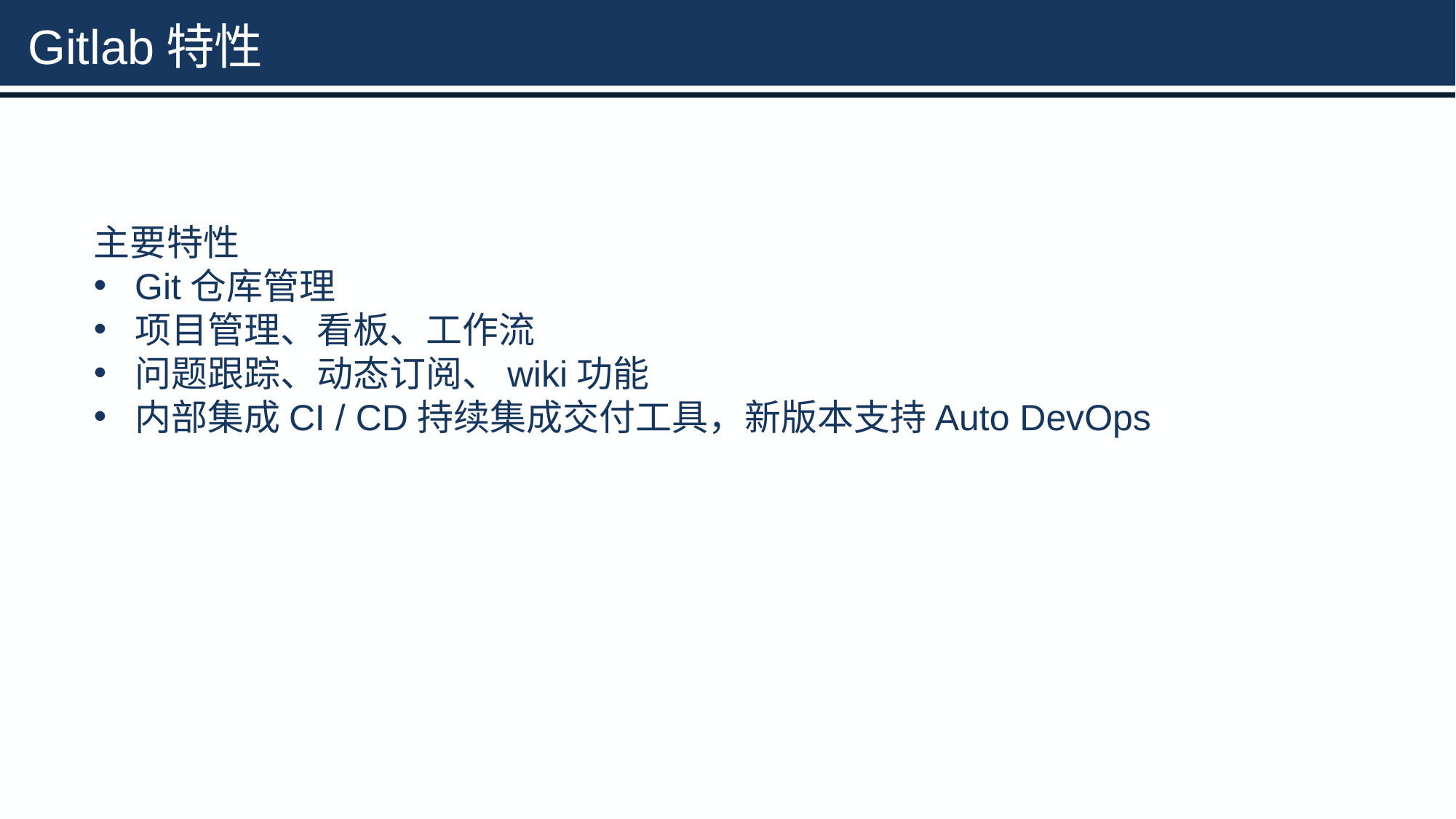

# Gitlab特性
主要特性
Git仓库管理
项目管理、看板、工作流
问题跟踪、动态订阅、wiki功能
内部集成CI / CD持续集成交付工具，新版本支持Auto DevOps